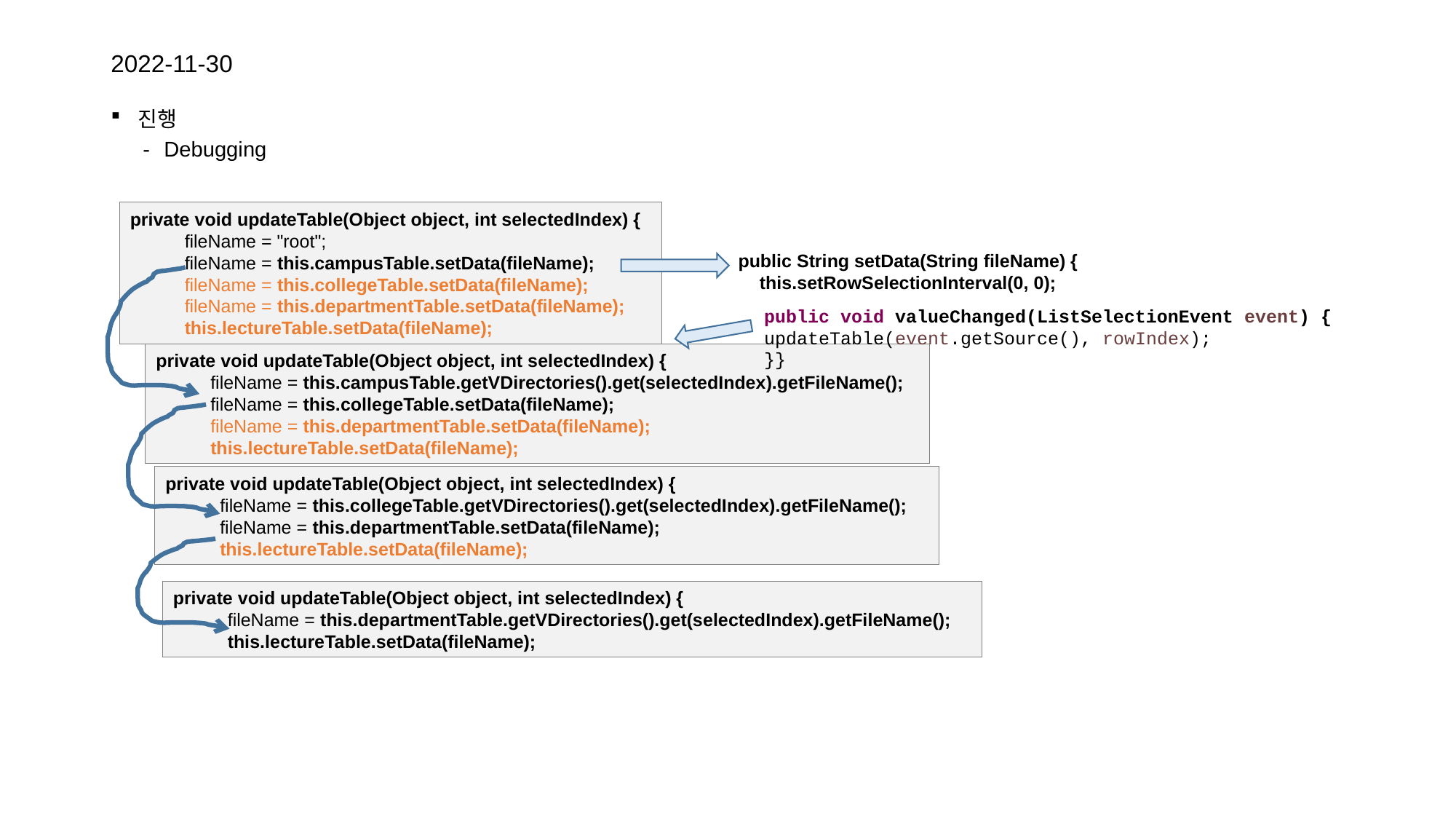

# 2022-11-30
진행
Debugging
private void updateTable(Object object, int selectedIndex) {
fileName = "root";
fileName = this.campusTable.setData(fileName);
fileName = this.collegeTable.setData(fileName);
fileName = this.departmentTable.setData(fileName);
this.lectureTable.setData(fileName);
public String setData(String fileName) {
	this.setRowSelectionInterval(0, 0);

public void valueChanged(ListSelectionEvent event) {
updateTable(event.getSource(), rowIndex);
}}

private void updateTable(Object object, int selectedIndex) {
fileName = this.campusTable.getVDirectories().get(selectedIndex).getFileName();
fileName = this.collegeTable.setData(fileName);
fileName = this.departmentTable.setData(fileName);
this.lectureTable.setData(fileName);

private void updateTable(Object object, int selectedIndex) {
fileName = this.collegeTable.getVDirectories().get(selectedIndex).getFileName();
fileName = this.departmentTable.setData(fileName);
this.lectureTable.setData(fileName);

private void updateTable(Object object, int selectedIndex) {
fileName = this.departmentTable.getVDirectories().get(selectedIndex).getFileName();
this.lectureTable.setData(fileName);